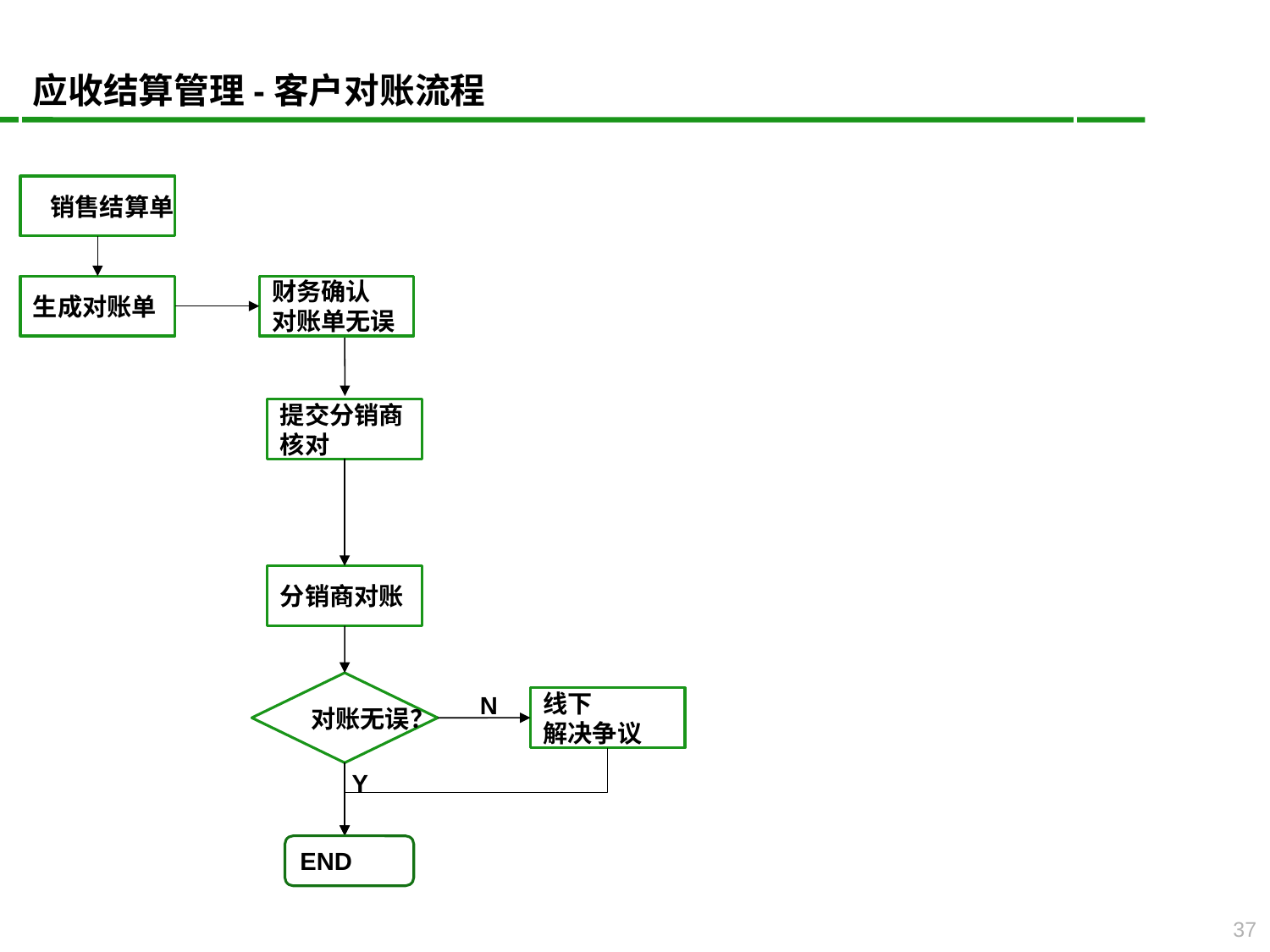

应收结算管理-客户对账流程
  销售结算单
生成对账单
财务确认
对账单无误
提交分销商
核对
分销商对账
对账无误？
N
线下
解决争议
Y
END
37